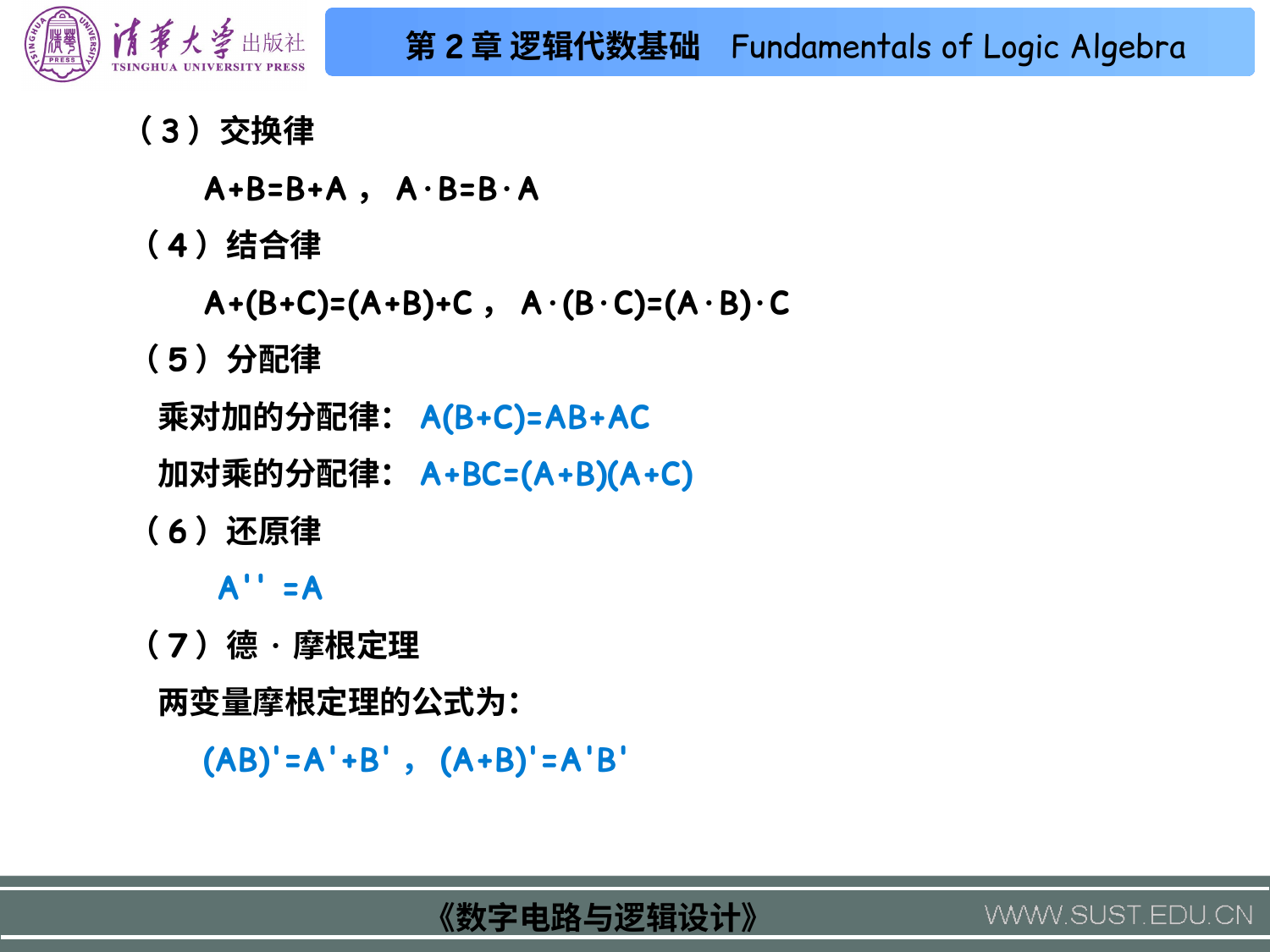

（3）交换律
       A+B=B+A，A·B=B·A
  （4）结合律
       A+(B+C)=(A+B)+C，A·(B·C)=(A·B)·C
  （5）分配律
      乘对加的分配律：A(B+C)=AB+AC
      加对乘的分配律：A+BC=(A+B)(A+C)
  （6）还原律
        A'' =A
  （7）德·摩根定理
      两变量摩根定理的公式为：
       (AB)'=A'+B'，(A+B)'=A'B'